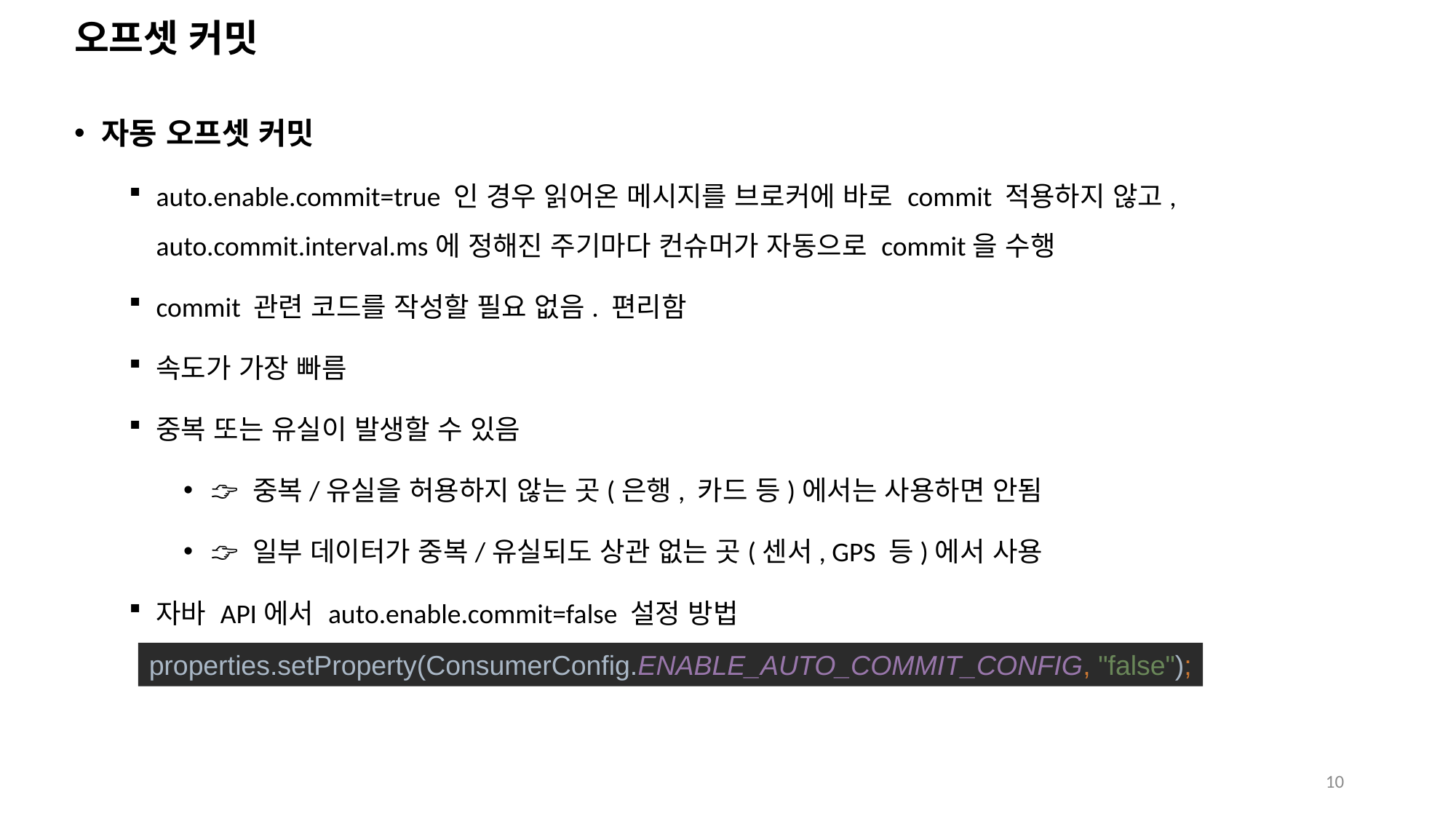

# 오프셋 커밋
자동 오프셋 커밋
auto.enable.commit=true 인 경우 읽어온 메시지를 브로커에 바로 commit 적용하지 않고, auto.commit.interval.ms에 정해진 주기마다 컨슈머가 자동으로 commit을 수행
commit 관련 코드를 작성할 필요 없음. 편리함
속도가 가장 빠름
중복 또는 유실이 발생할 수 있음
👉 중복/유실을 허용하지 않는 곳(은행, 카드 등)에서는 사용하면 안됨
👉 일부 데이터가 중복/유실되도 상관 없는 곳(센서, GPS 등)에서 사용
자바 API에서 auto.enable.commit=false 설정 방법

properties.setProperty(ConsumerConfig.ENABLE_AUTO_COMMIT_CONFIG, "false");
10